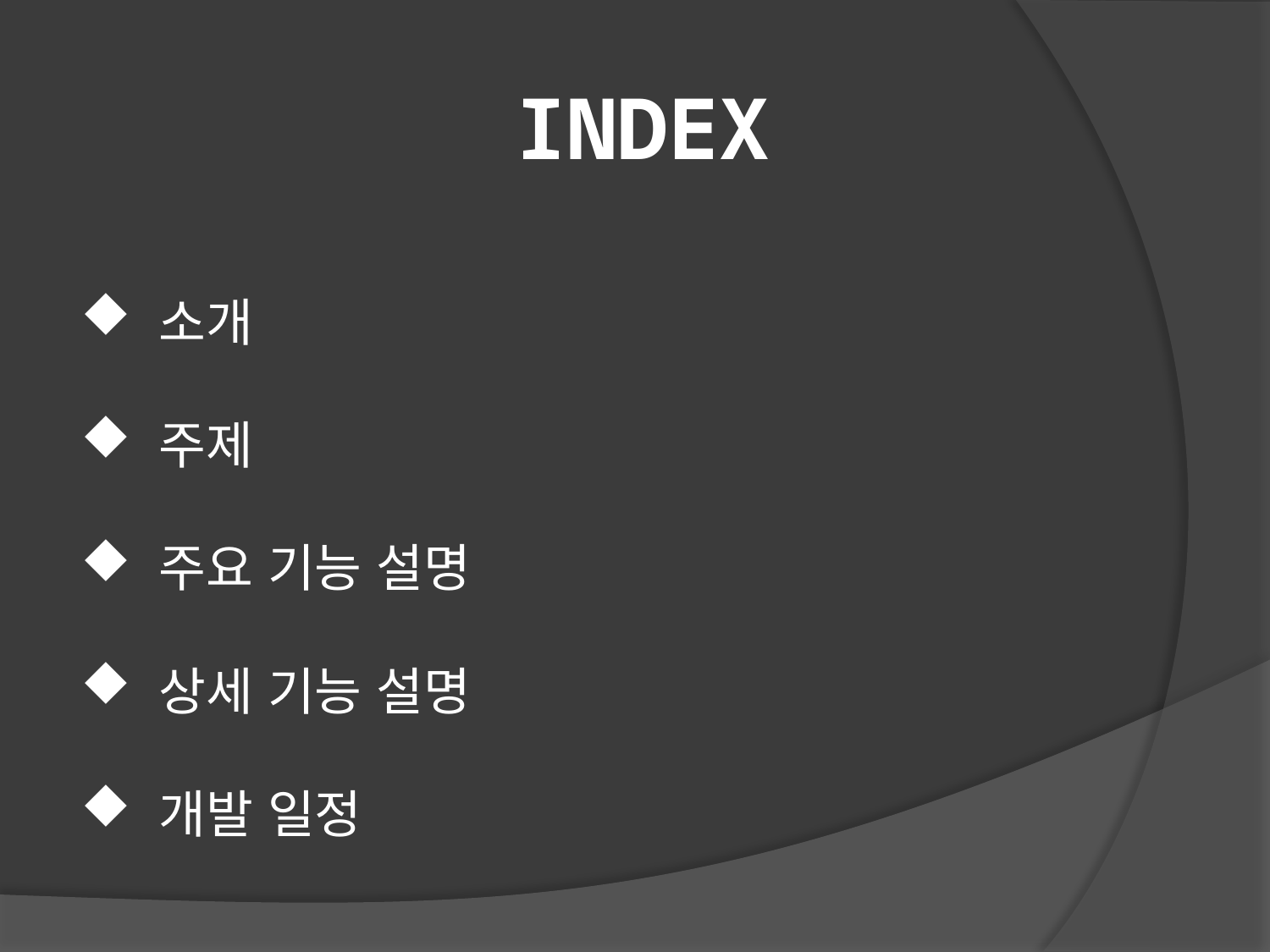

# INDEX

 소개

 주제

 주요 기능 설명

 상세 기능 설명

 개발 일정